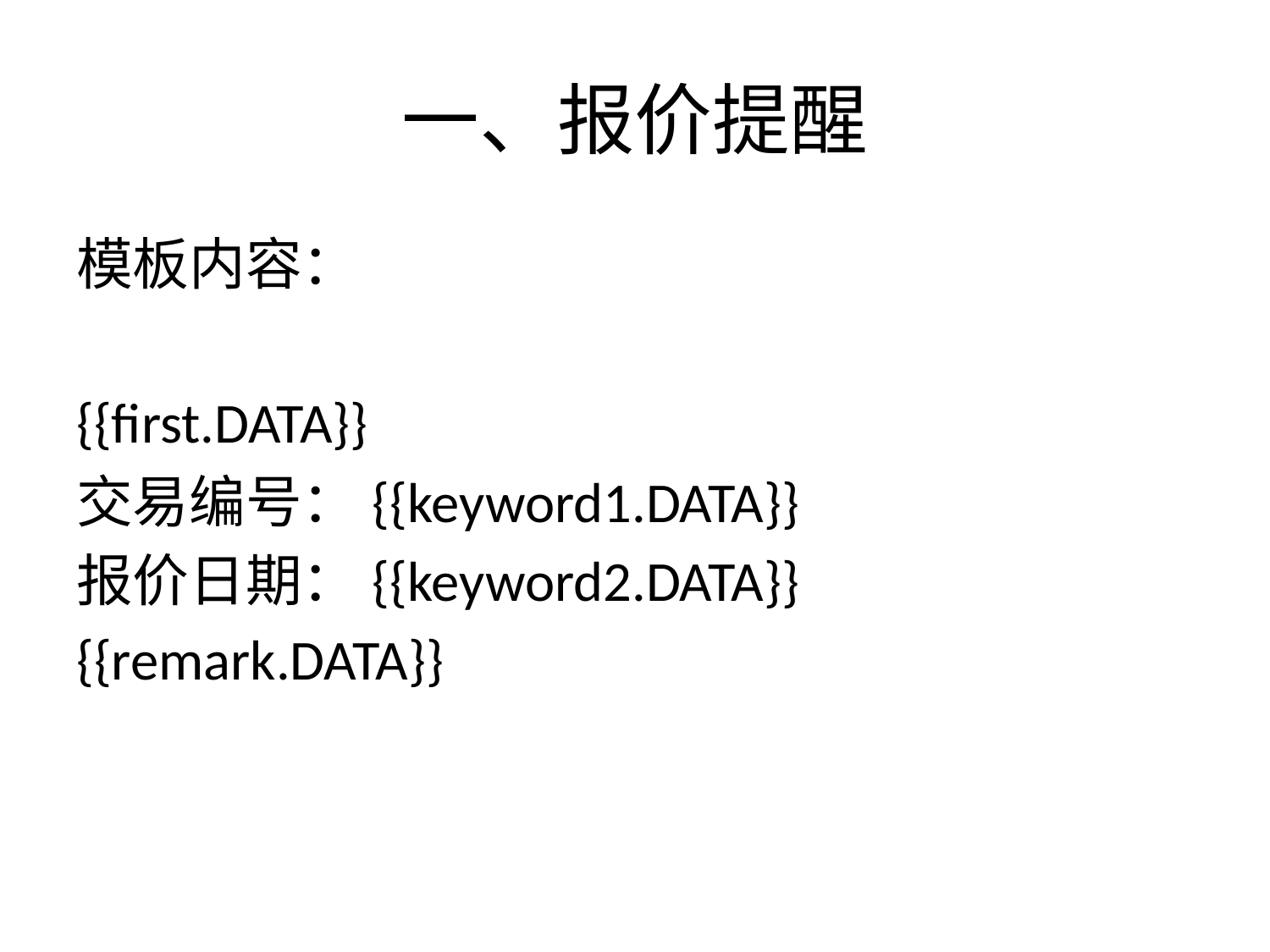

# 一、报价提醒
模板内容：

{{first.DATA}}
交易编号：{{keyword1.DATA}}
报价日期：{{keyword2.DATA}}
{{remark.DATA}}